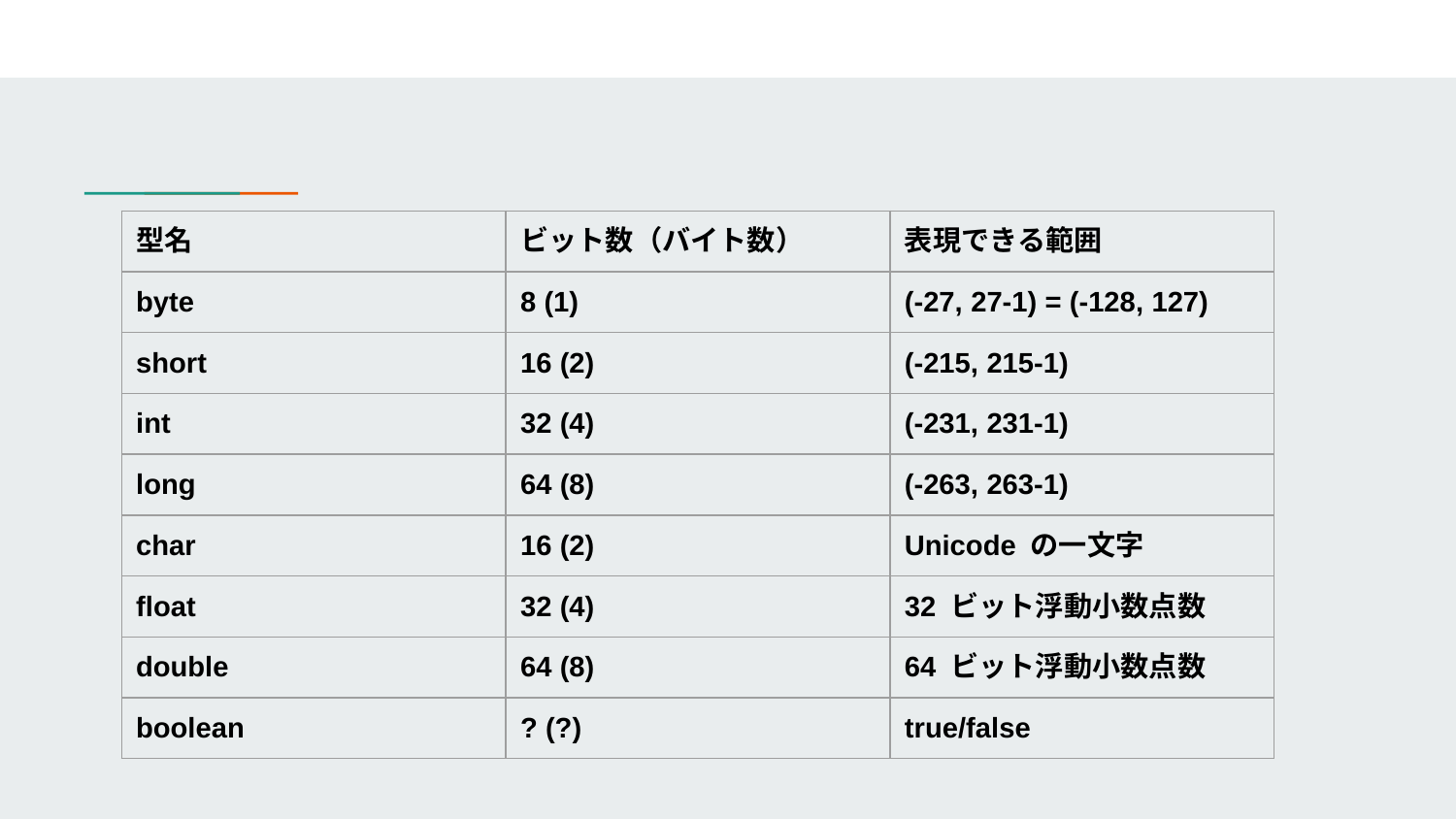

| 型名 | ビット数（バイト数） | 表現できる範囲 |
| --- | --- | --- |
| byte | 8 (1) | (-27, 27-1) = (-128, 127) |
| short | 16 (2) | (-215, 215-1) |
| int | 32 (4) | (-231, 231-1) |
| long | 64 (8) | (-263, 263-1) |
| char | 16 (2) | Unicode の一文字 |
| float | 32 (4) | 32 ビット浮動小数点数 |
| double | 64 (8) | 64 ビット浮動小数点数 |
| boolean | ? (?) | true/false |